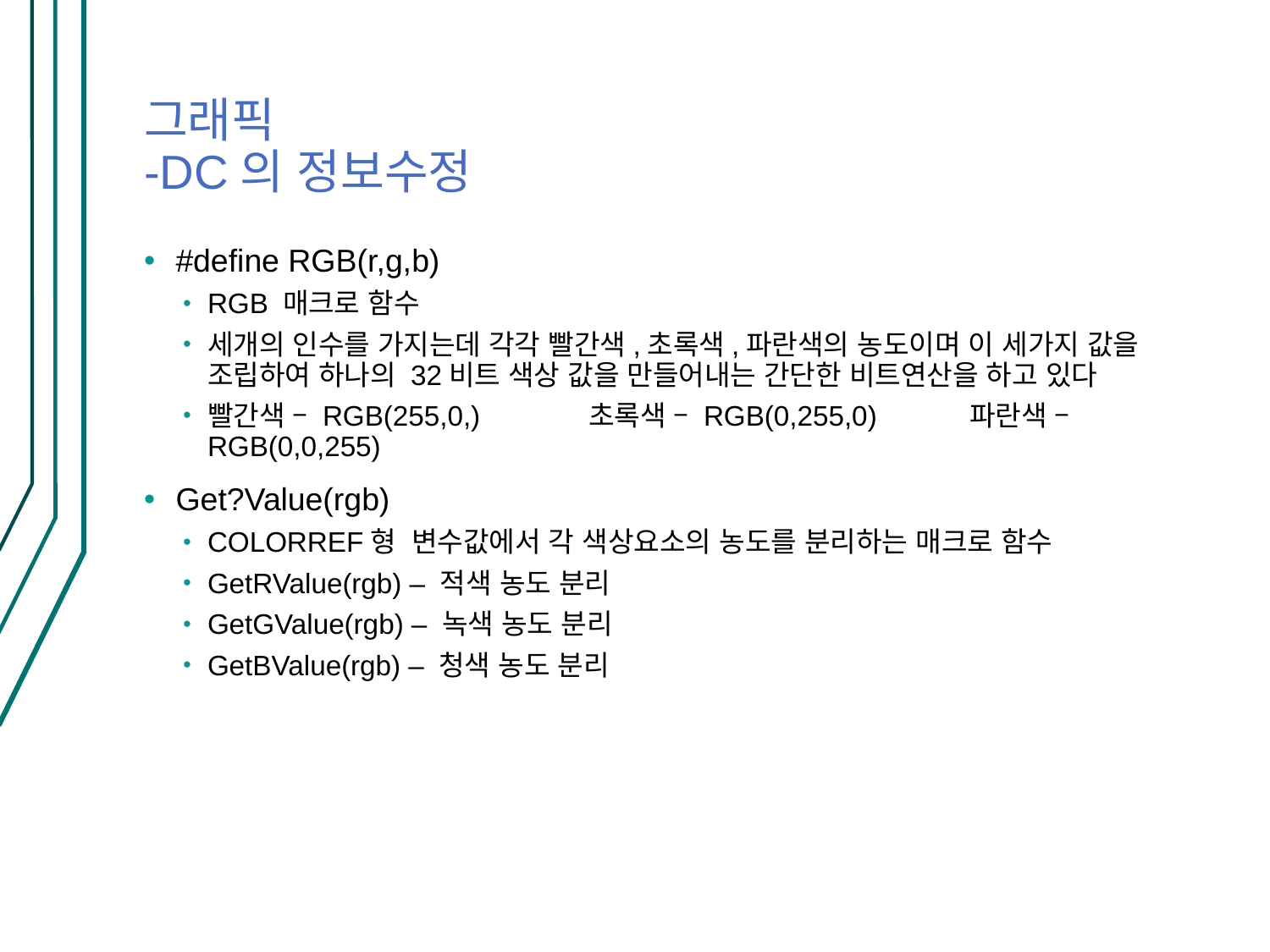

# 그래픽 -DC의 정보수정
#define RGB(r,g,b)
RGB 매크로 함수
세개의 인수를 가지는데 각각 빨간색,초록색,파란색의 농도이며 이 세가지 값을 조립하여 하나의 32비트 색상 값을 만들어내는 간단한 비트연산을 하고 있다
빨간색 – RGB(255,0,)	초록색 – RGB(0,255,0)	파란색 – RGB(0,0,255)
Get?Value(rgb)
COLORREF형  변수값에서 각 색상요소의 농도를 분리하는 매크로 함수
GetRValue(rgb) – 적색 농도 분리
GetGValue(rgb) – 녹색 농도 분리
GetBValue(rgb) – 청색 농도 분리